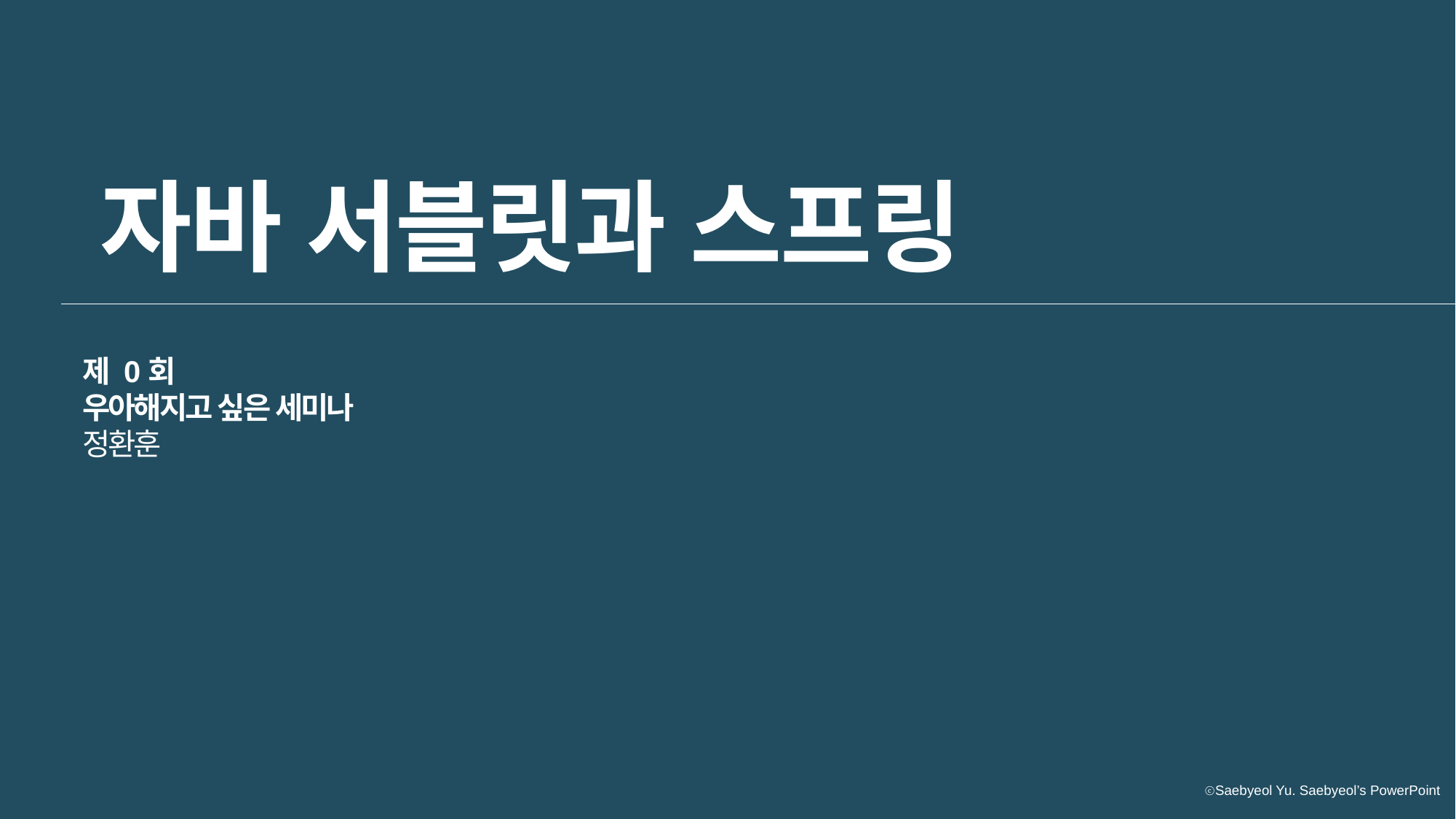

자바 서블릿과 스프링
제 0회
우아해지고 싶은 세미나
정환훈